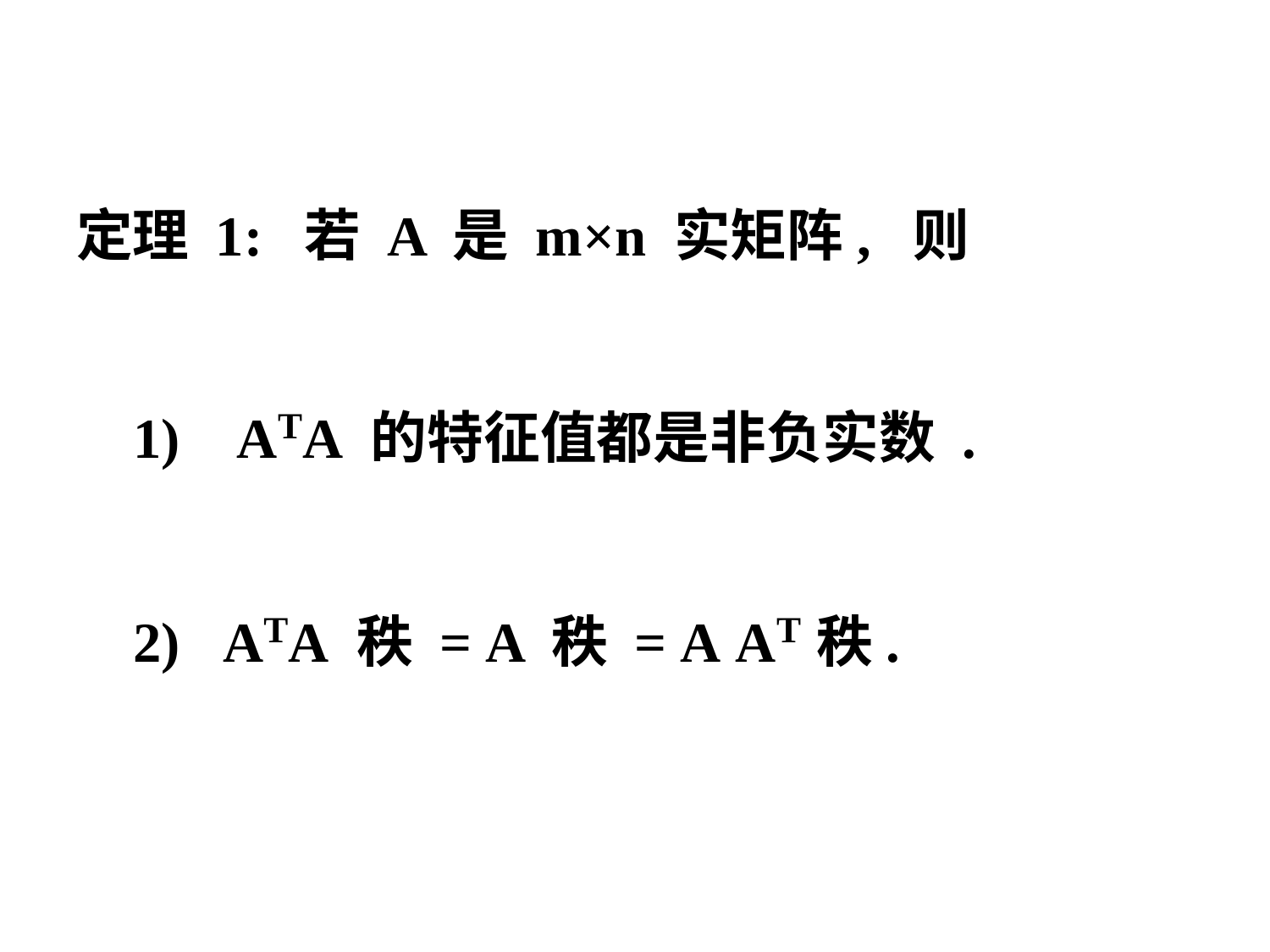

定理 1:  若 A 是 m×n 实矩阵,  则

    1)    ATA 的特征值都是非负实数 .

    2)   ATA 秩 = A 秩 = A AT秩.